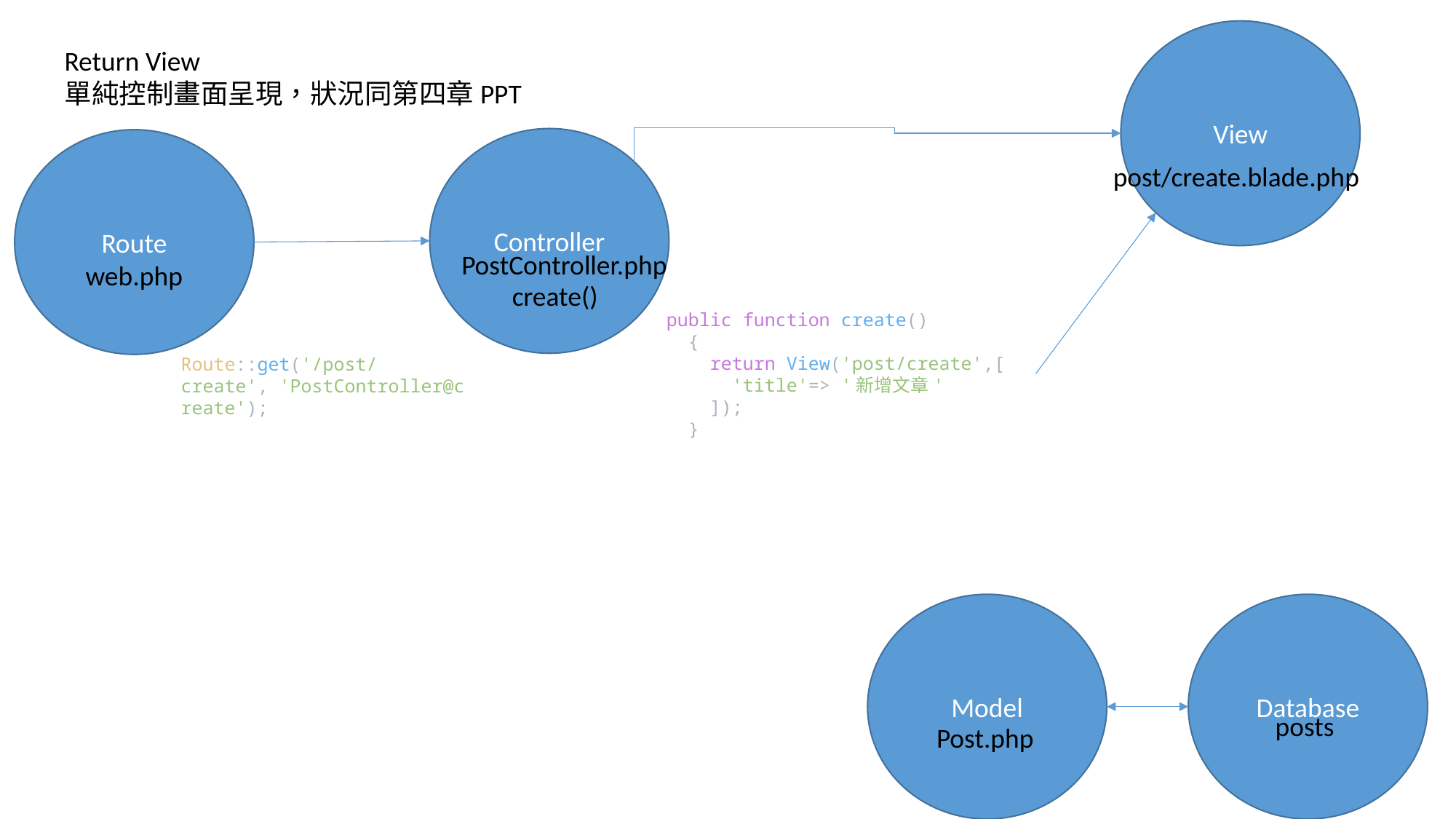

View
Return View
單純控制畫面呈現，狀況同第四章PPT
Controller
Route
post/create.blade.php
PostController.php
web.php
create()
public function create()
  {
    return View('post/create',[
      'title'=> '新增文章'
    ]);
  }
Route::get('/post/create', 'PostController@create');
Database
Model
posts
Post.php